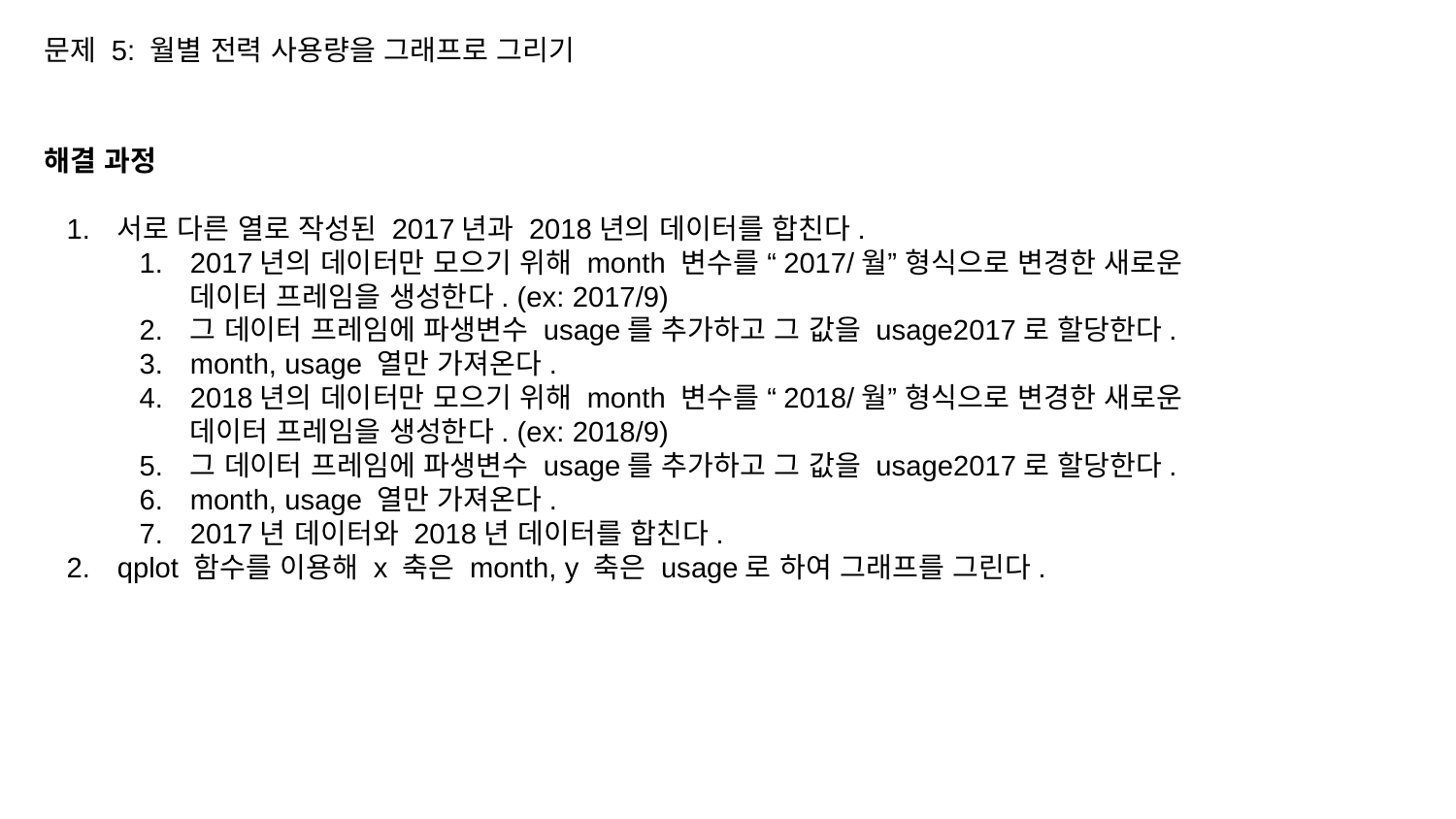

문제 5: 월별 전력 사용량을 그래프로 그리기
해결 과정

서로 다른 열로 작성된 2017년과 2018년의 데이터를 합친다.
2017년의 데이터만 모으기 위해 month 변수를 “2017/월” 형식으로 변경한 새로운
데이터 프레임을 생성한다. (ex: 2017/9)
그 데이터 프레임에 파생변수 usage를 추가하고 그 값을 usage2017로 할당한다.
month, usage 열만 가져온다.
2018년의 데이터만 모으기 위해 month 변수를 “2018/월” 형식으로 변경한 새로운
데이터 프레임을 생성한다. (ex: 2018/9)
그 데이터 프레임에 파생변수 usage를 추가하고 그 값을 usage2017로 할당한다.
month, usage 열만 가져온다.
2017년 데이터와 2018년 데이터를 합친다.
qplot 함수를 이용해 x 축은 month, y 축은 usage로 하여 그래프를 그린다.